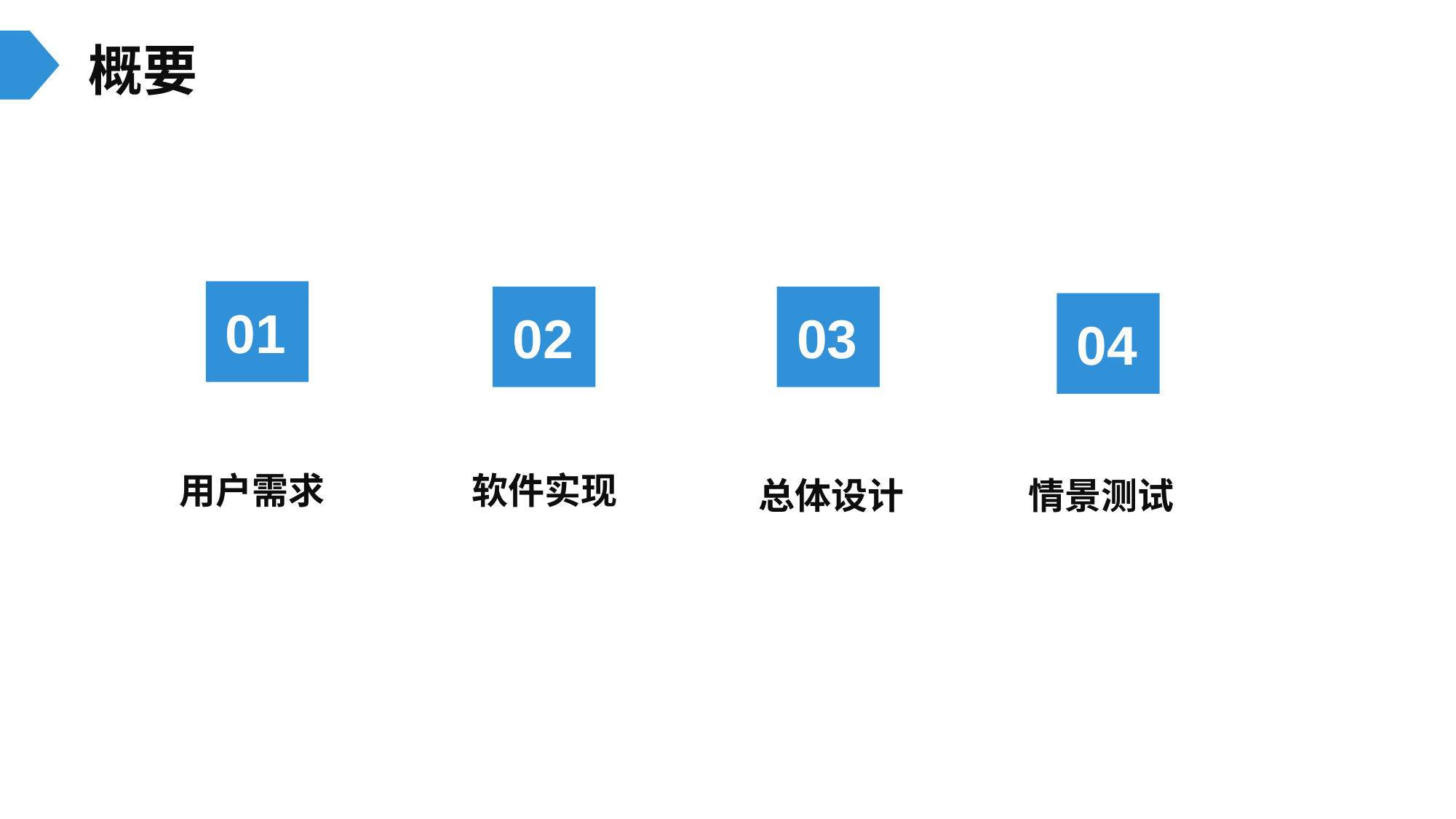

概要
费用充值

01
02
03
04
软件实现
用户需求
总体设计
情景测试